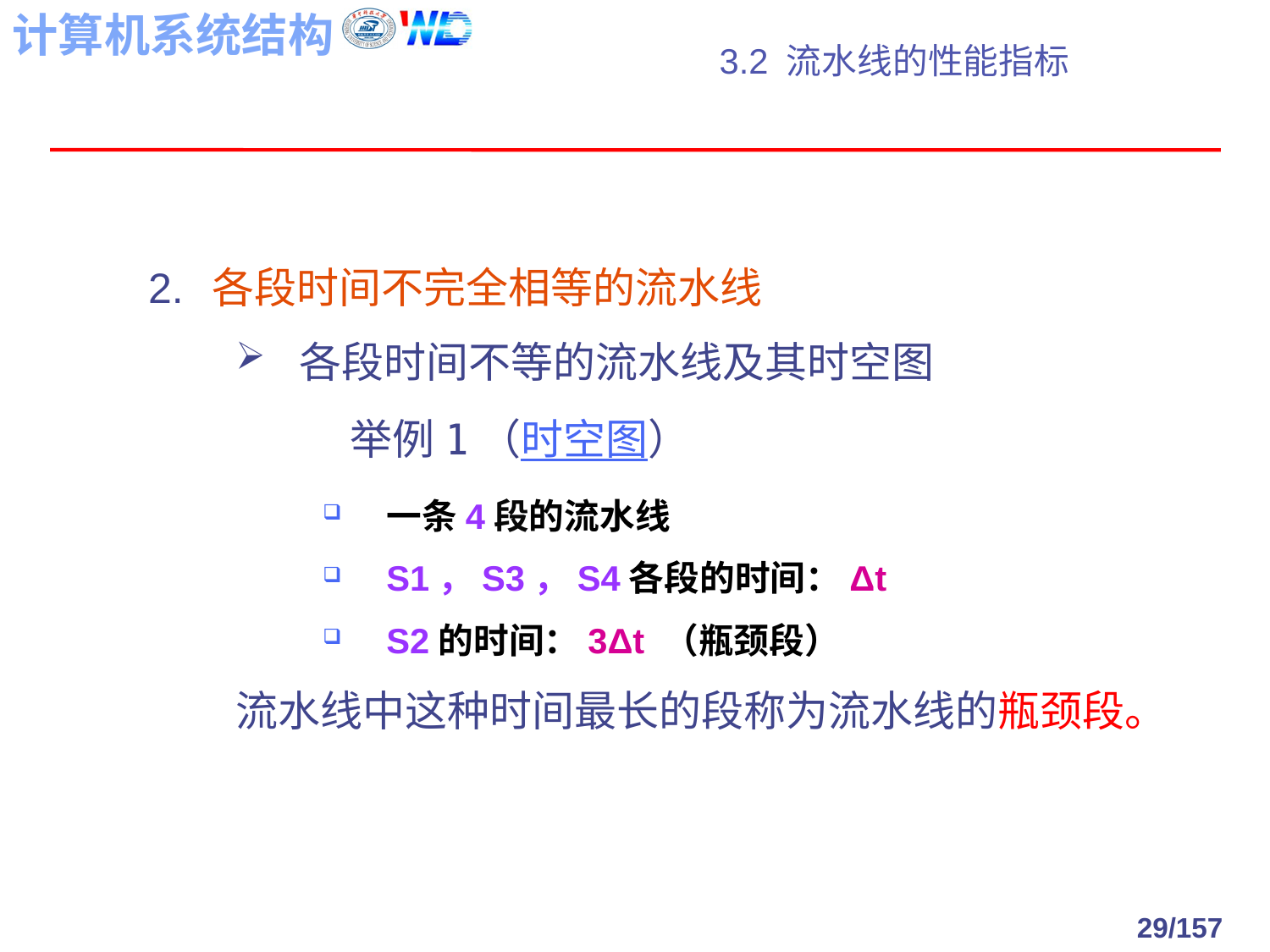

# 3.2 流水线的性能指标
各段时间不完全相等的流水线
各段时间不等的流水线及其时空图
           举例1（时空图）
一条4段的流水线
S1，S3，S4各段的时间：Δt
S2的时间：3Δt （瓶颈段）
流水线中这种时间最长的段称为流水线的瓶颈段。